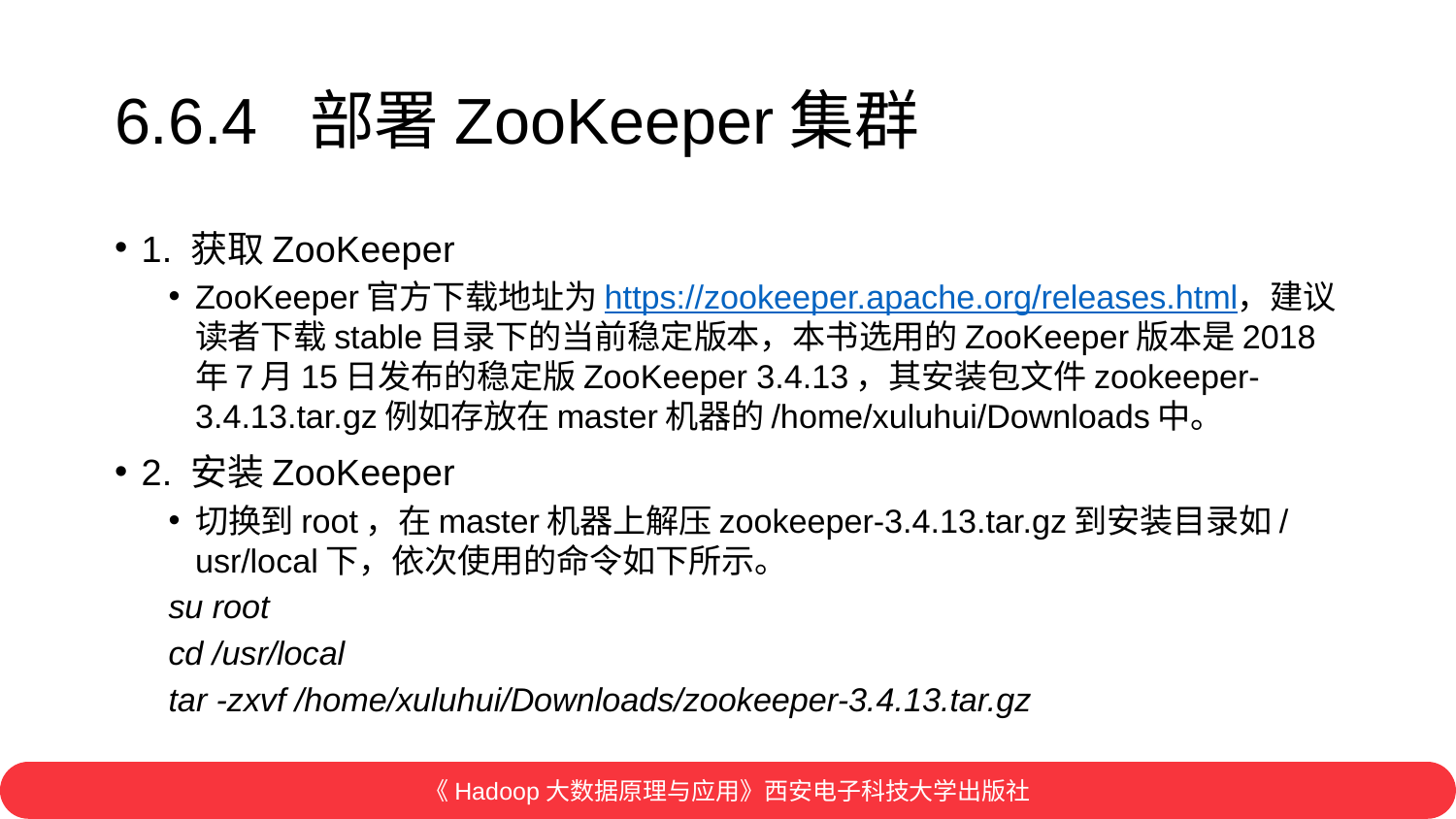

# 6.6.4  部署ZooKeeper集群
1. 获取ZooKeeper
ZooKeeper官方下载地址为https://zookeeper.apache.org/releases.html，建议读者下载stable目录下的当前稳定版本，本书选用的ZooKeeper版本是2018年7月15日发布的稳定版ZooKeeper 3.4.13，其安装包文件zookeeper-3.4.13.tar.gz例如存放在master机器的/home/xuluhui/Downloads中。
2. 安装ZooKeeper
切换到root，在master机器上解压zookeeper-3.4.13.tar.gz到安装目录如/usr/local下，依次使用的命令如下所示。
su root
cd /usr/local
tar -zxvf /home/xuluhui/Downloads/zookeeper-3.4.13.tar.gz